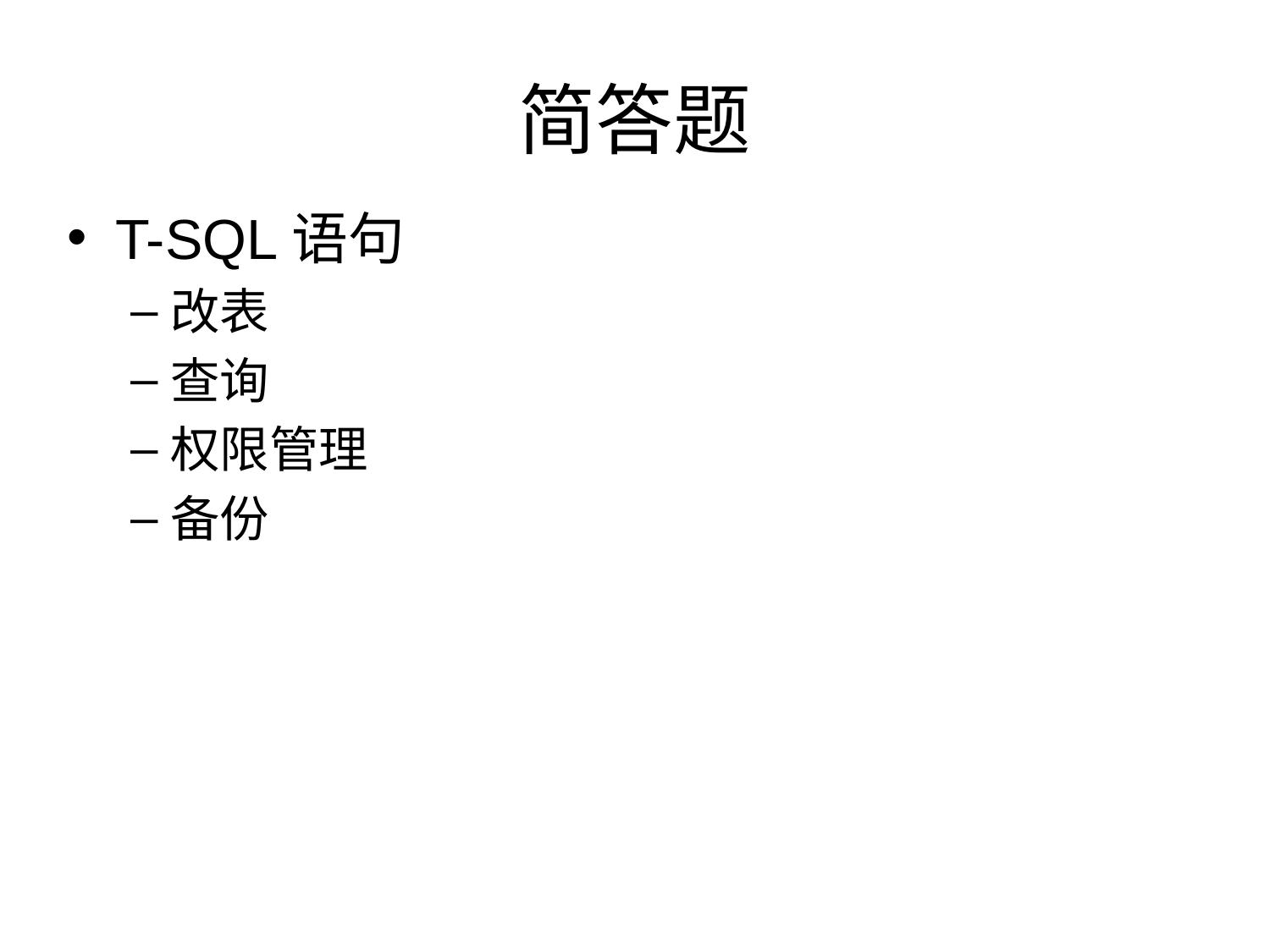

# 简答题
T-SQL语句
改表
查询
权限管理
备份